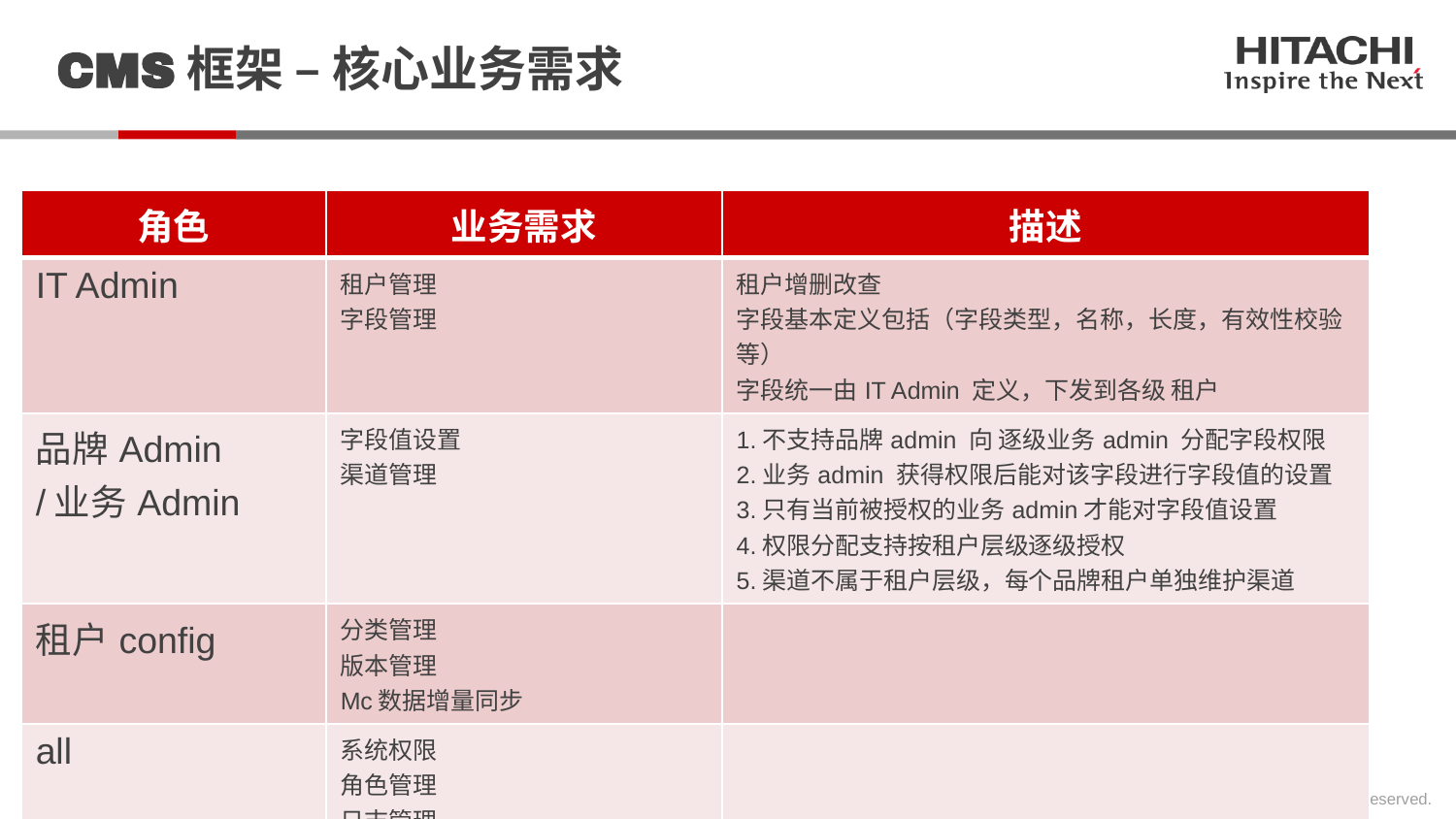

# CMS框架 – 核心业务需求
| 角色 | 业务需求 | 描述 |
| --- | --- | --- |
| IT Admin | 租户管理 字段管理 | 租户增删改查 字段基本定义包括（字段类型，名称，长度，有效性校验等） 字段统一由IT Admin 定义，下发到各级 租户 |
| 品牌Admin /业务Admin | 字段值设置 渠道管理 | 1.不支持品牌admin 向 逐级业务admin 分配字段权限 2.业务admin 获得权限后能对该字段进行字段值的设置 3.只有当前被授权的业务admin才能对字段值设置 4.权限分配支持按租户层级逐级授权 5.渠道不属于租户层级，每个品牌租户单独维护渠道 |
| 租户config | 分类管理 版本管理 Mc数据增量同步 |  |
| all | 系统权限 角色管理 日志管理 |  |